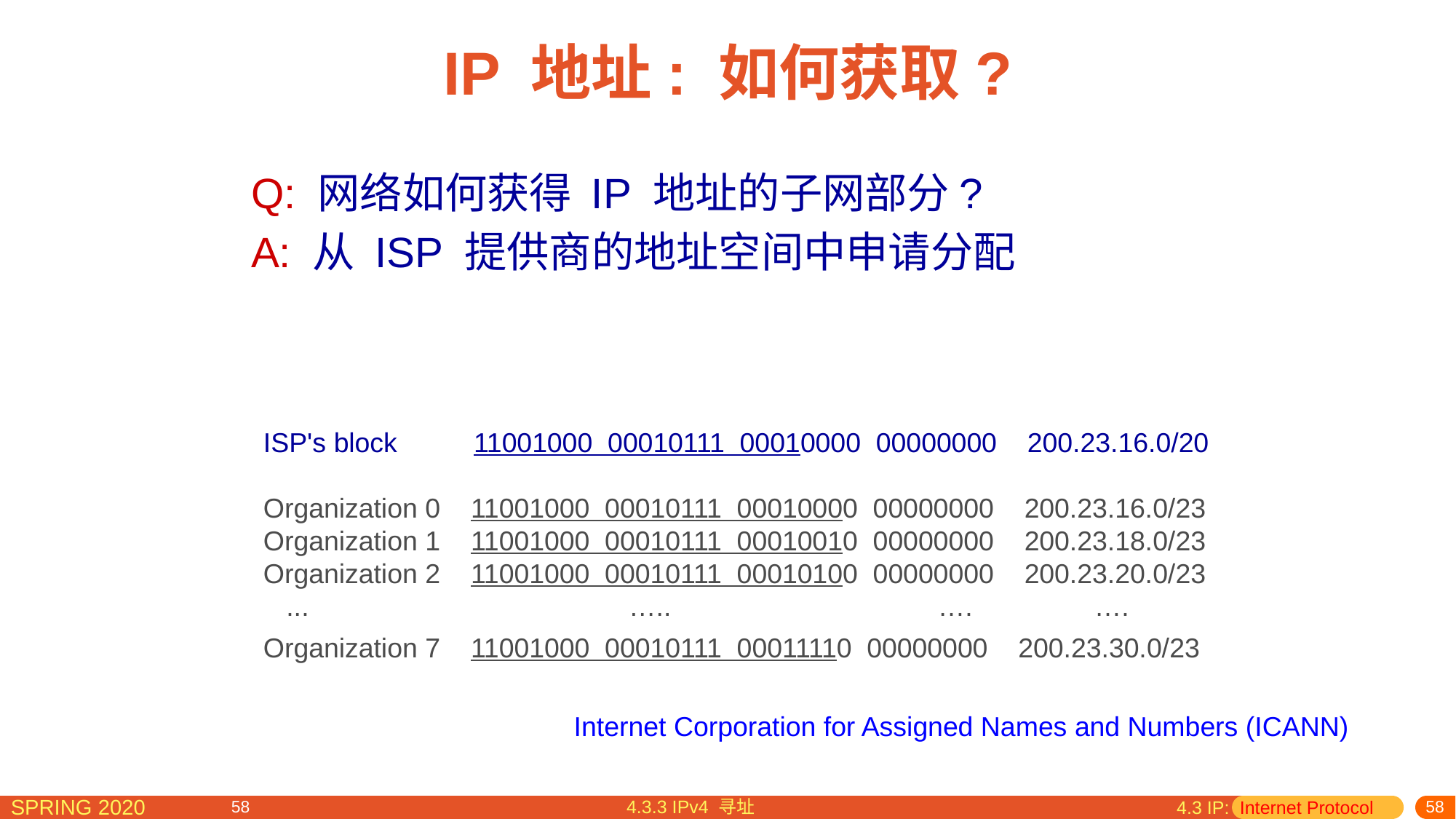

# IP 地址: 如何获取?
Q: 网络如何获得 IP 地址的子网部分?
A: 从 ISP 提供商的地址空间中申请分配
ISP's block          11001000  00010111  00010000  00000000    200.23.16.0/20

Organization 0    11001000  00010111  00010000  00000000    200.23.16.0/23
Organization 1    11001000  00010111  00010010  00000000    200.23.18.0/23
Organization 2    11001000  00010111  00010100  00000000    200.23.20.0/23
   ...                                          …..                                   ….                ….
Organization 7    11001000  00010111  00011110  00000000    200.23.30.0/23

Internet Corporation for Assigned Names and Numbers (ICANN)
4.3.3 IPv4 寻址
4.3 IP:  Internet Protocol